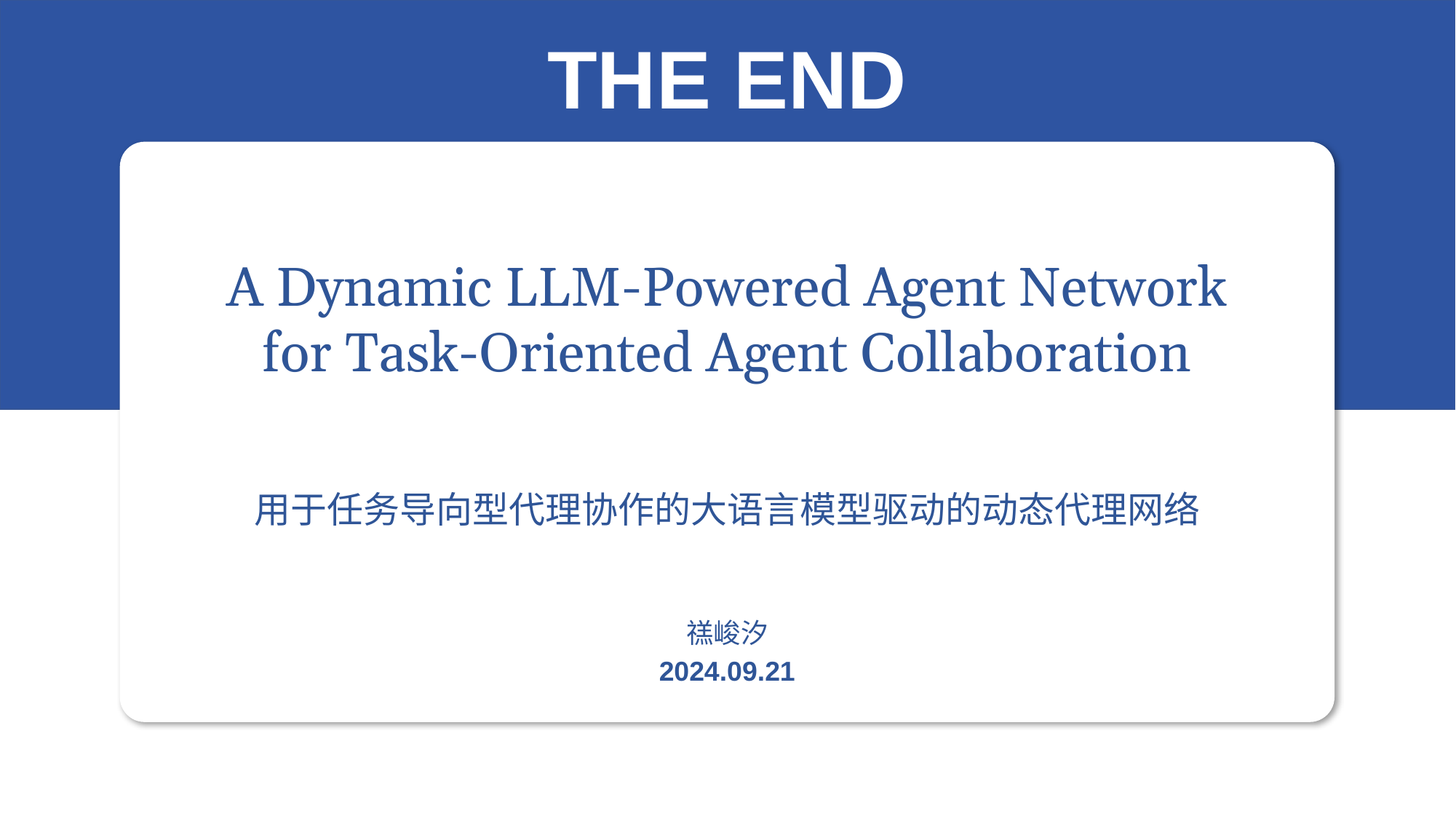

THE END

A Dynamic LLM-Powered Agent Network
for Task-Oriented Agent Collaboration
用于任务导向型代理协作的大语言模型驱动的动态代理网络
禚峻汐
2024.09.21